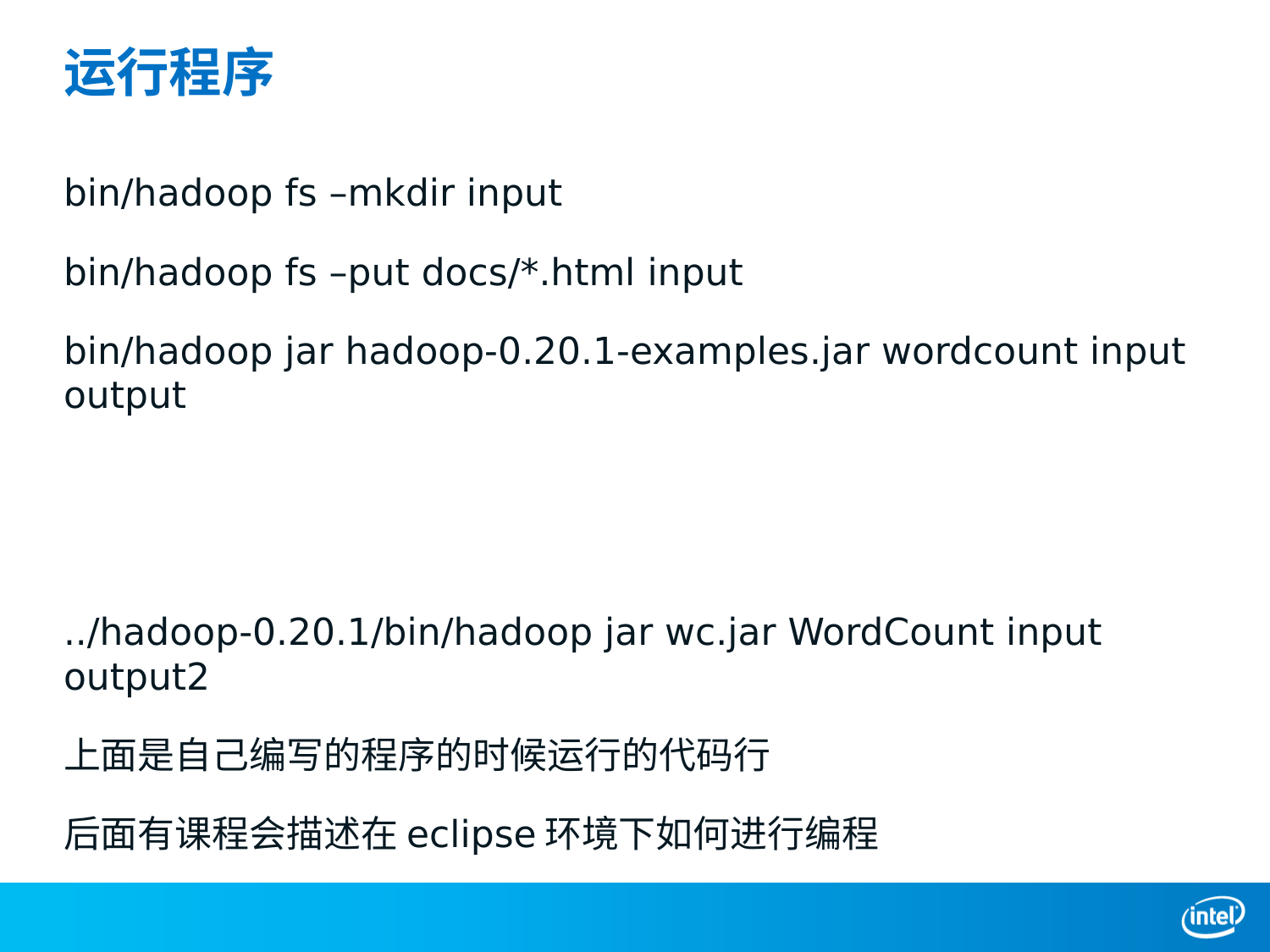

# 运行程序
bin/hadoop fs –mkdir input
bin/hadoop fs –put docs/*.html input
bin/hadoop jar hadoop-0.20.1-examples.jar wordcount input output

../hadoop-0.20.1/bin/hadoop jar wc.jar WordCount input output2
上面是自己编写的程序的时候运行的代码行
后面有课程会描述在eclipse环境下如何进行编程